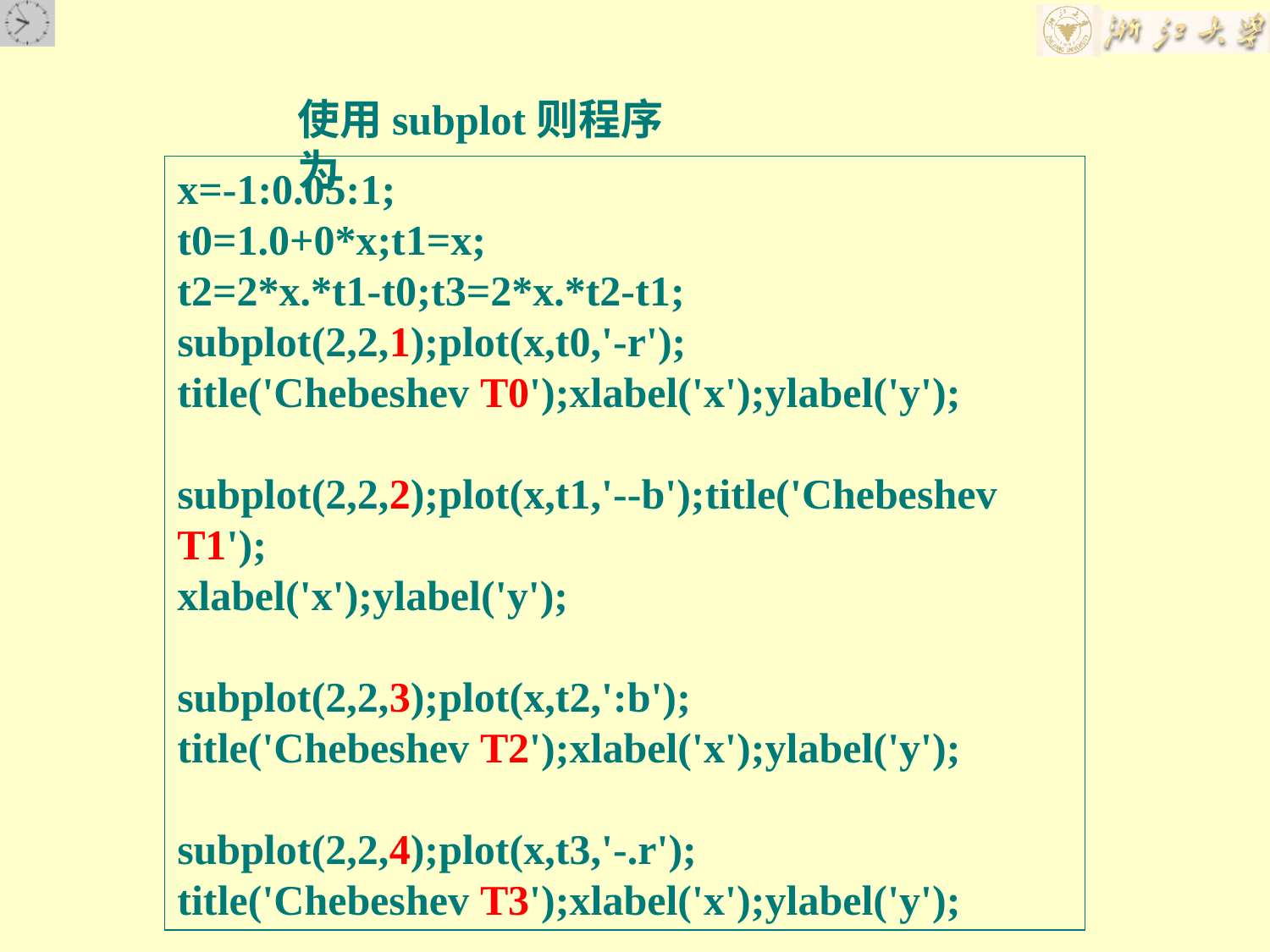

使用subplot则程序为
x=-1:0.05:1;
t0=1.0+0*x;t1=x;
t2=2*x.*t1-t0;t3=2*x.*t2-t1;
subplot(2,2,1);plot(x,t0,'-r');
title('Chebeshev T0');xlabel('x');ylabel('y');

subplot(2,2,2);plot(x,t1,'--b');title('Chebeshev T1');
xlabel('x');ylabel('y');

subplot(2,2,3);plot(x,t2,':b');
title('Chebeshev T2');xlabel('x');ylabel('y');

subplot(2,2,4);plot(x,t3,'-.r');
title('Chebeshev T3');xlabel('x');ylabel('y');